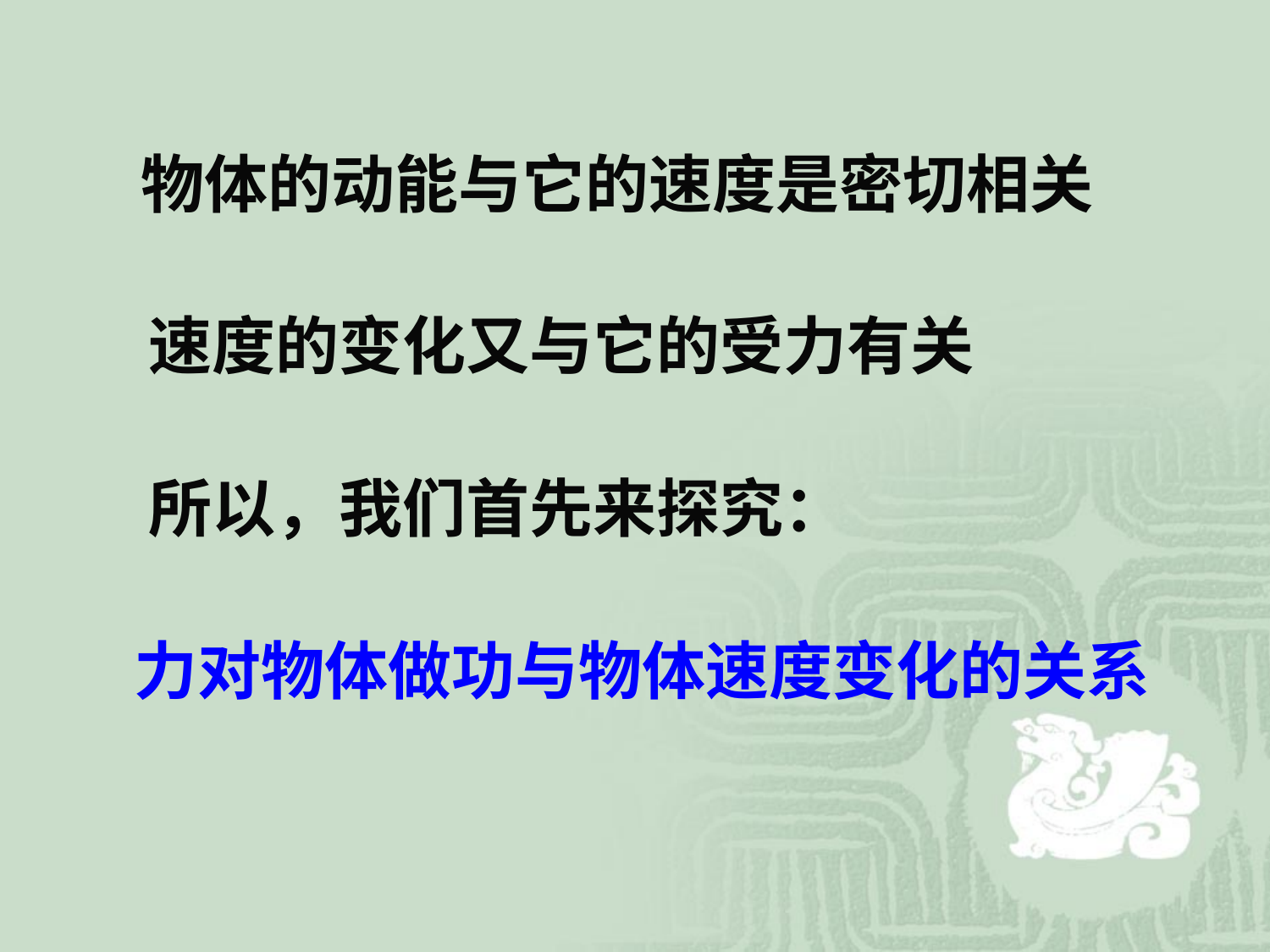

物体的动能与它的速度是密切相关

    速度的变化又与它的受力有关

    所以，我们首先来探究：

   力对物体做功与物体速度变化的关系